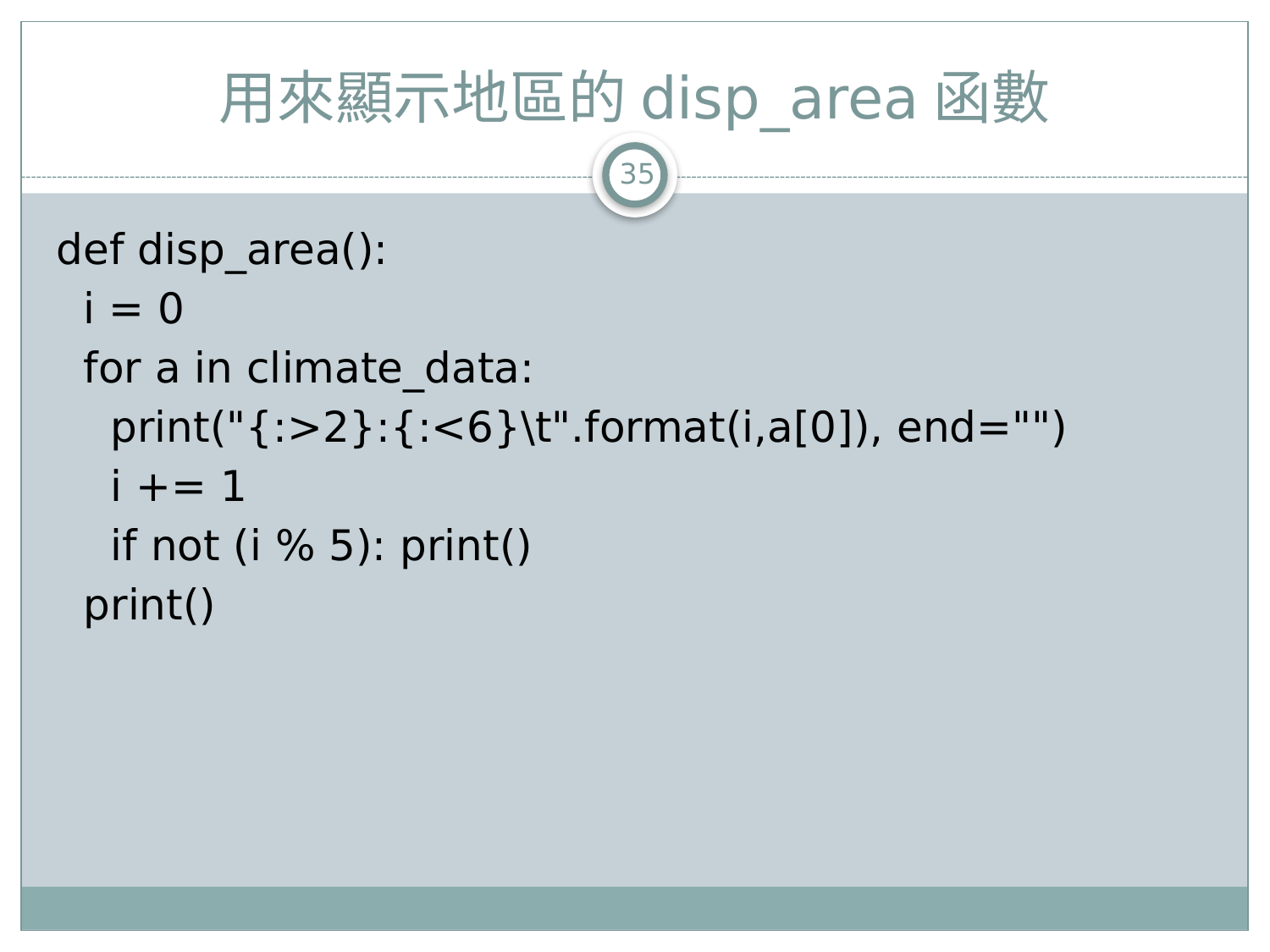

# 用來顯示地區的disp_area函數
35
def disp_area():
  i = 0
  for a in climate_data:
    print("{:>2}:{:<6}\t".format(i,a[0]), end="")
    i += 1
    if not (i % 5): print()
  print()